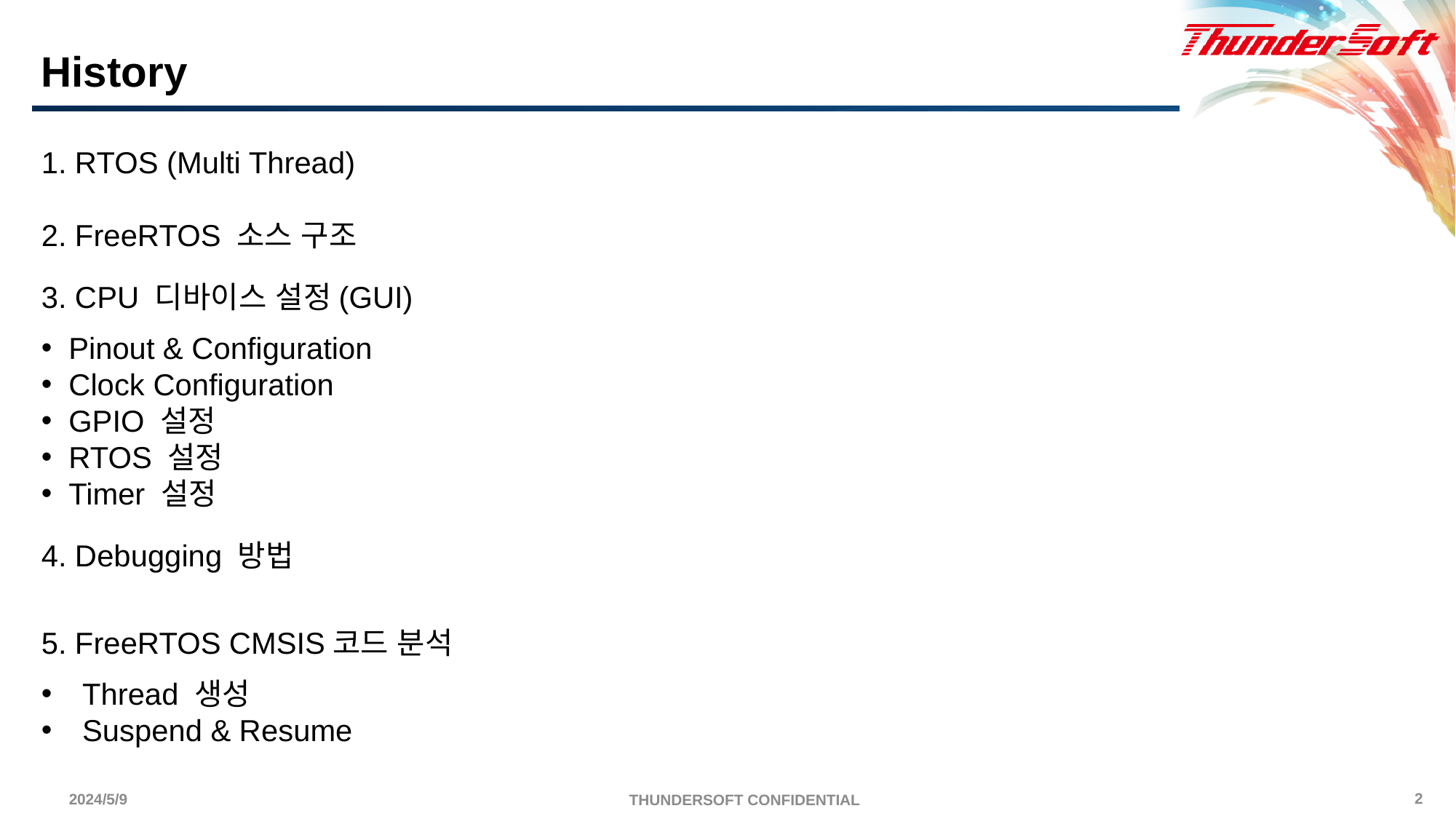

History
1. RTOS (Multi Thread)

2. FreeRTOS 소스 구조

3. CPU 디바이스 설정(GUI)

Pinout & Configuration
Clock Configuration
GPIO 설정
RTOS 설정
Timer 설정

4. Debugging 방법

5. FreeRTOS CMSIS코드 분석

Thread 생성
Suspend & Resume